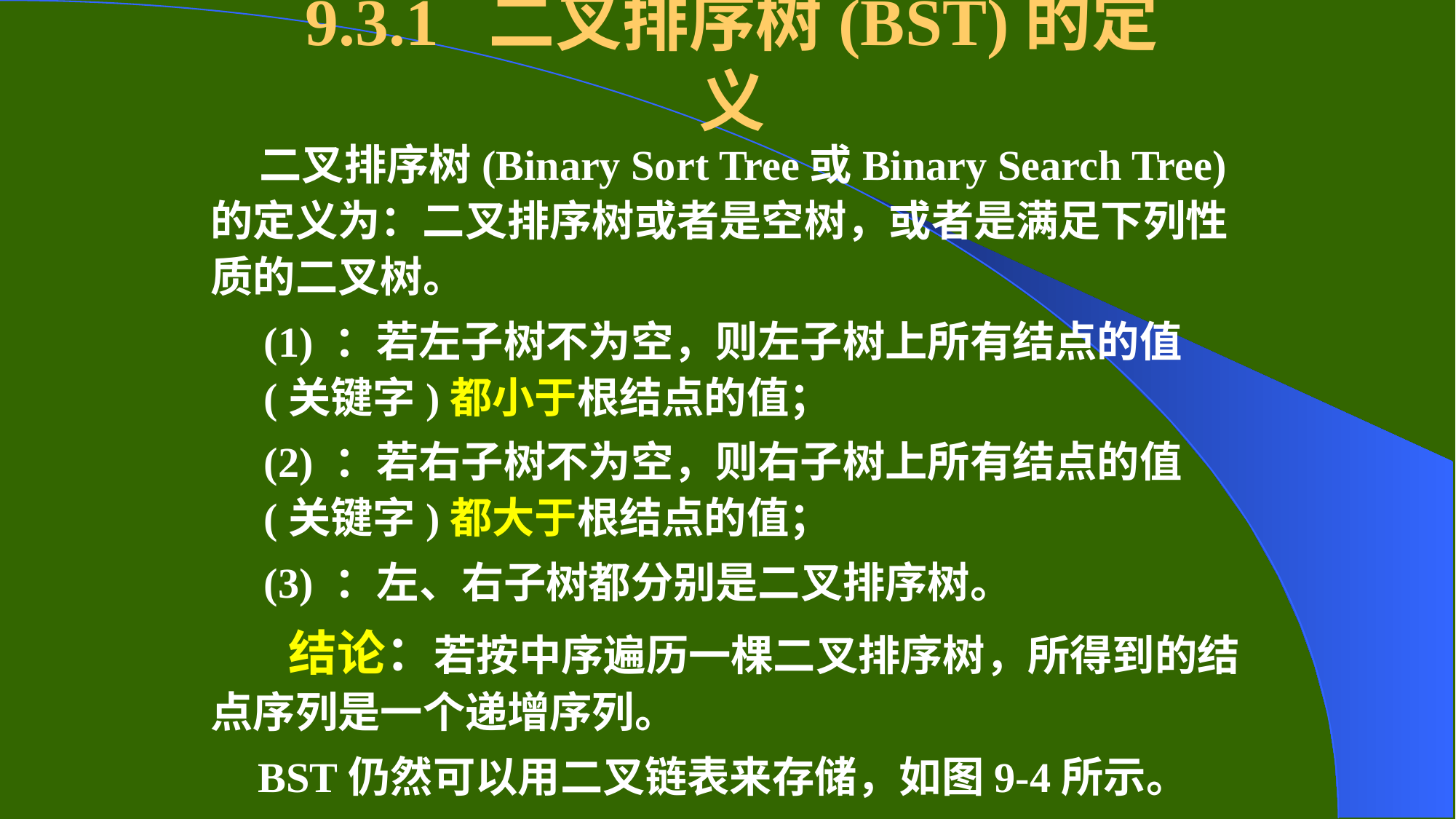

# 9.3.1  二叉排序树(BST)的定义
    二叉排序树(Binary Sort Tree或Binary Search Tree) 的定义为：二叉排序树或者是空树，或者是满足下列性质的二叉树。
(1) ：若左子树不为空，则左子树上所有结点的值(关键字)都小于根结点的值；
(2) ：若右子树不为空，则右子树上所有结点的值(关键字)都大于根结点的值；
(3) ：左、右子树都分别是二叉排序树。
       结论：若按中序遍历一棵二叉排序树，所得到的结点序列是一个递增序列。
    BST仍然可以用二叉链表来存储，如图9-4所示。